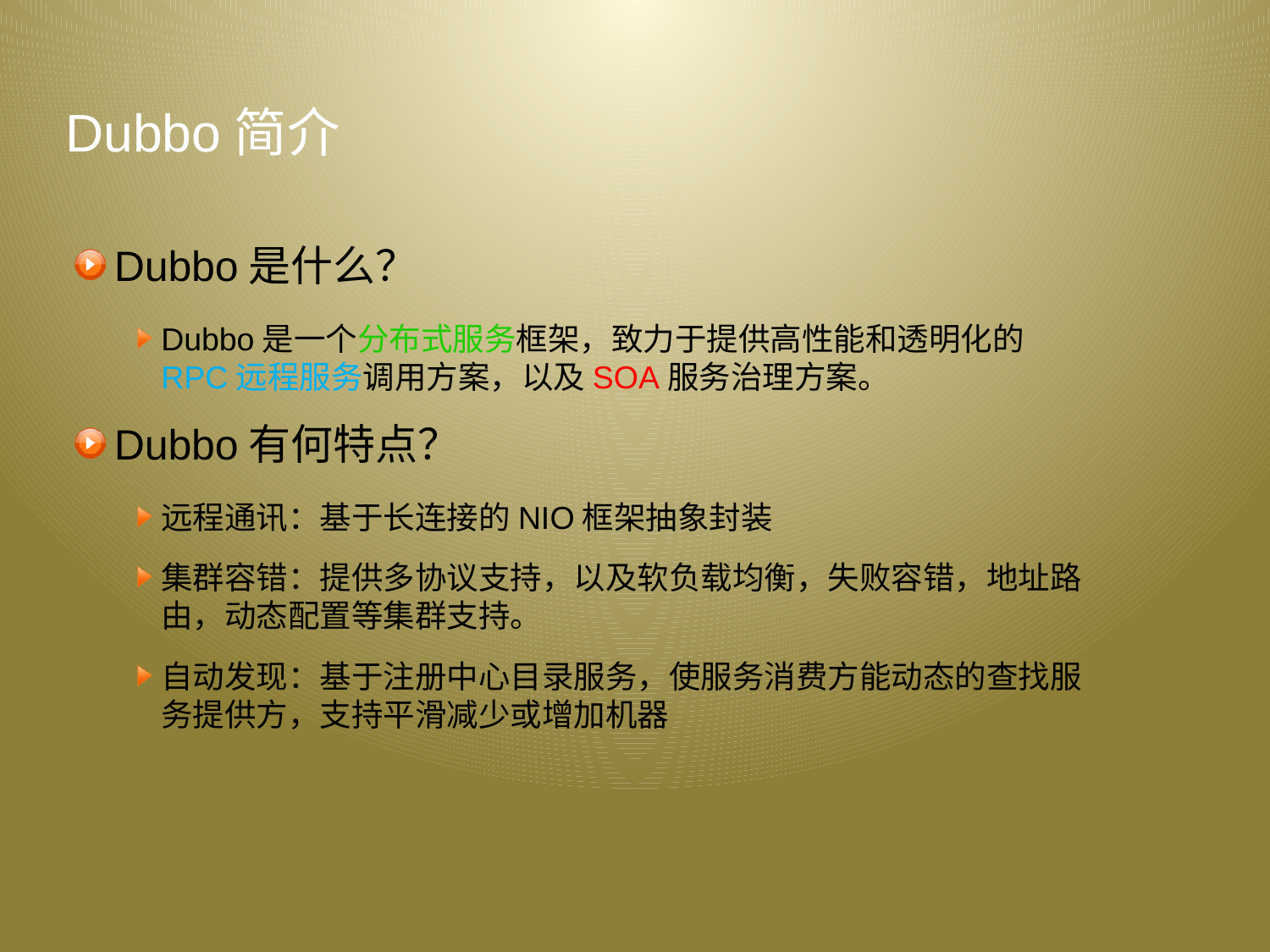

# Dubbo简介
Dubbo是什么？
Dubbo是一个分布式服务框架，致力于提供高性能和透明化的RPC远程服务调用方案，以及SOA服务治理方案。
Dubbo有何特点？
远程通讯：基于长连接的NIO框架抽象封装
集群容错：提供多协议支持，以及软负载均衡，失败容错，地址路由，动态配置等集群支持。
自动发现：基于注册中心目录服务，使服务消费方能动态的查找服务提供方，支持平滑减少或增加机器